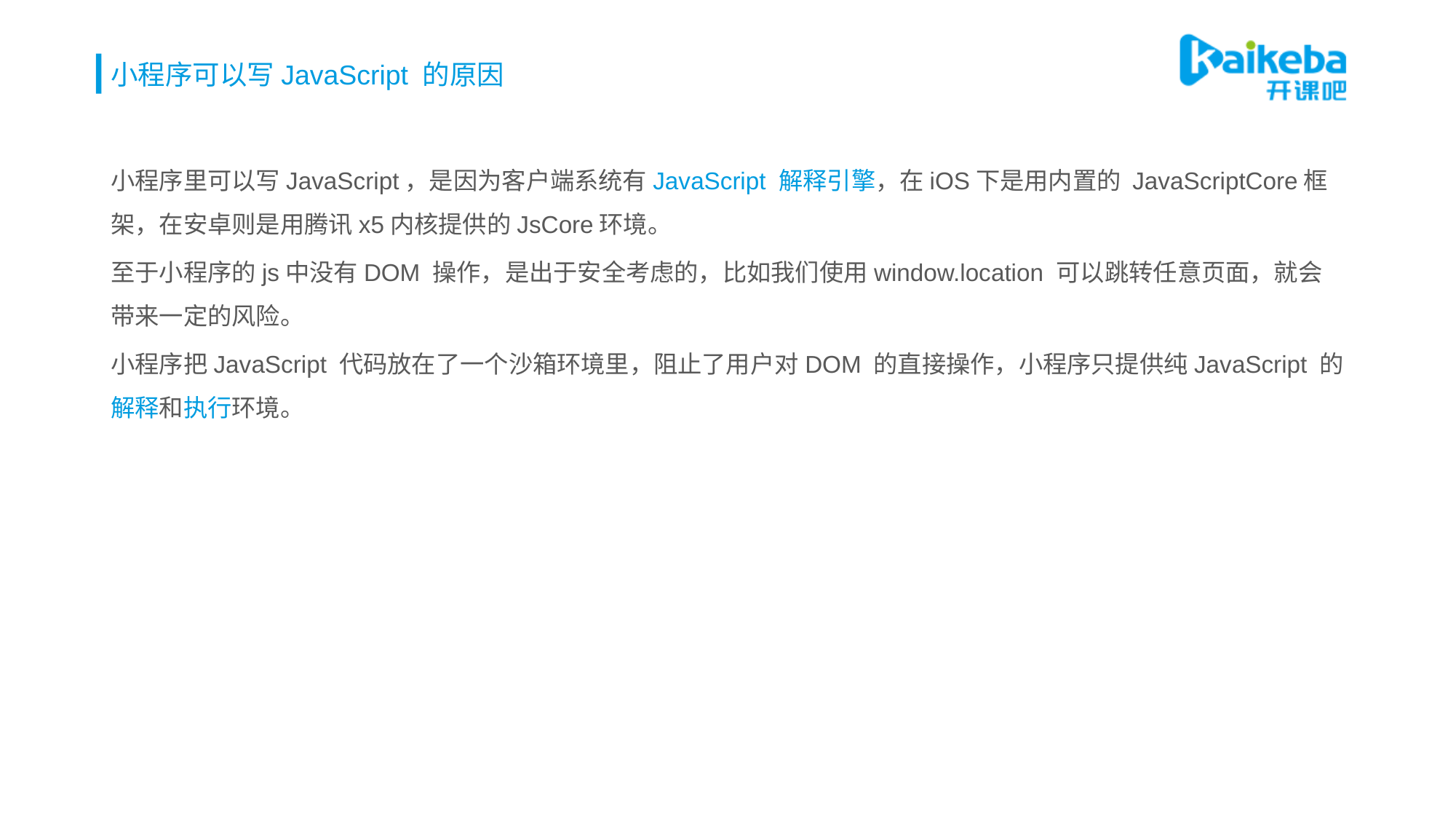

# 小程序可以写JavaScript 的原因
小程序里可以写JavaScript，是因为客户端系统有JavaScript 解释引擎，在iOS下是用内置的 JavaScriptCore框架，在安卓则是用腾讯x5内核提供的JsCore环境。
至于小程序的js中没有DOM 操作，是出于安全考虑的，比如我们使用window.location 可以跳转任意页面，就会带来一定的风险。
小程序把JavaScript 代码放在了一个沙箱环境里，阻止了用户对DOM 的直接操作，小程序只提供纯JavaScript 的解释和执行环境。